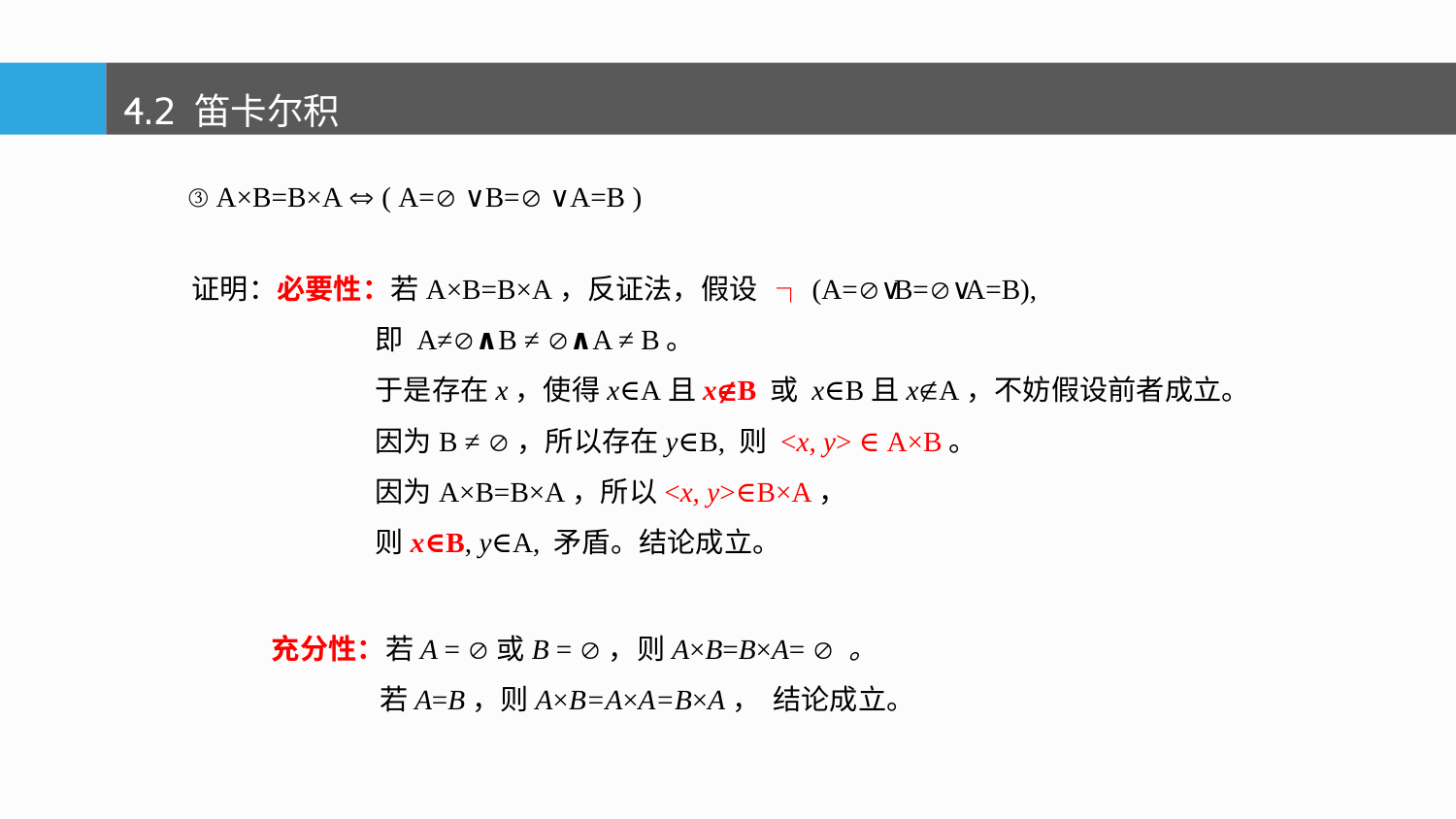

4.2 笛卡尔积

  ③ A×B=B×A ⇔ ( A=∅ ∨ B=∅ ∨ A=B )

证明：必要性：若A×B=B×A，反证法，假设   ┐(A=∅∨B=∅∨A=B),
                            即 A≠∅∧B ≠ ∅∧A ≠ B。
                            于是存在x，使得x∈A且x∉B 或 x∈B且x∉A，不妨假设前者成立。
                            因为B ≠ ∅，所以存在y∈B, 则 <x, y> ∈ A×B。
                            因为A×B=B×A，所以<x, y>∈B×A，
                            则x∈B, y∈A, 矛盾。结论成立。
充分性：若A = ∅或B = ∅，则A×B=B×A= ∅ 。
                若A=B，则A×B=A×A=B×A，  结论成立。